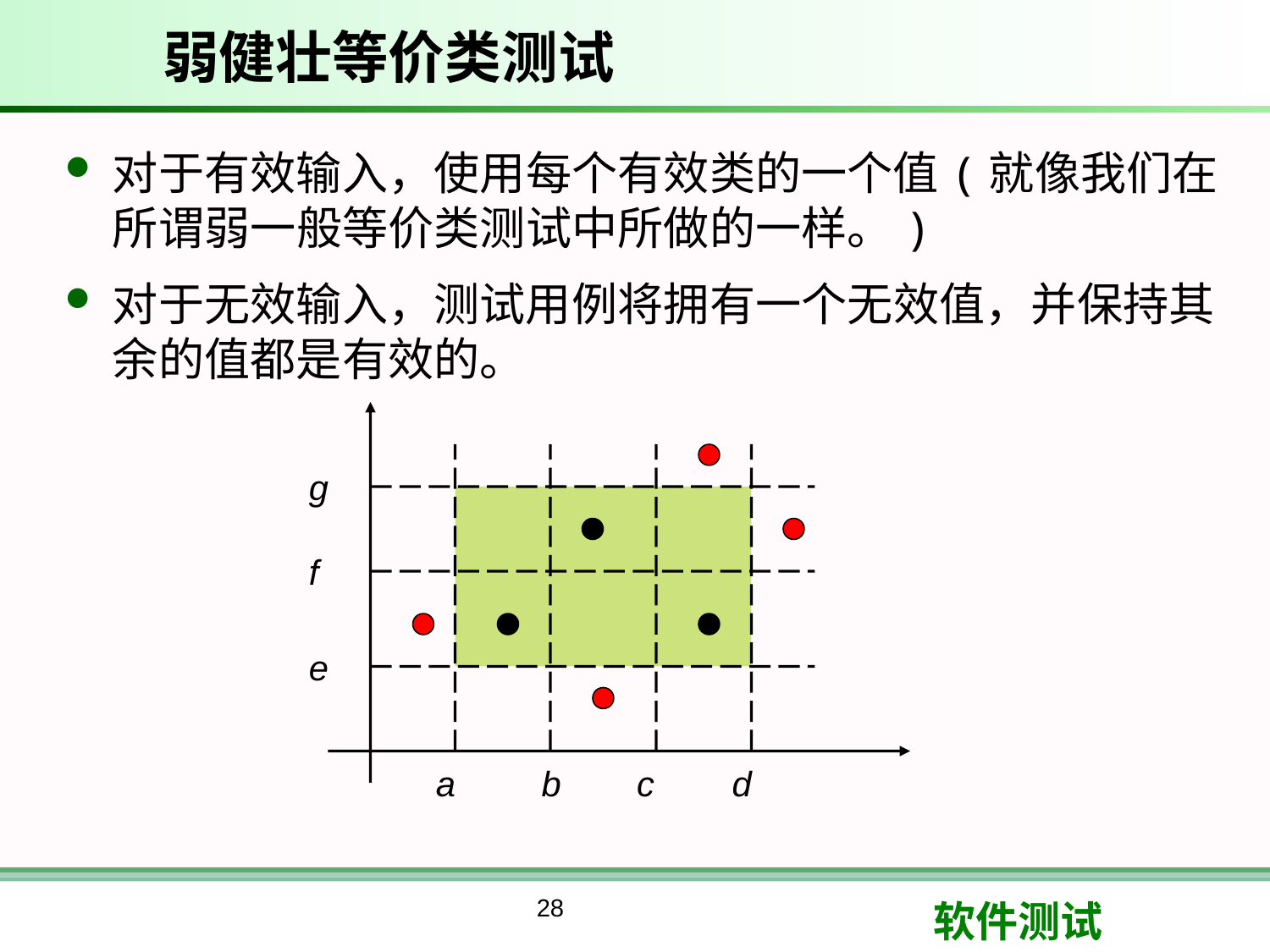

# 弱健壮等价类测试
对于有效输入，使用每个有效类的一个值(就像我们在所谓弱一般等价类测试中所做的一样。)
对于无效输入，测试用例将拥有一个无效值，并保持其余的值都是有效的。

g

f

e

a
b
c
d

28